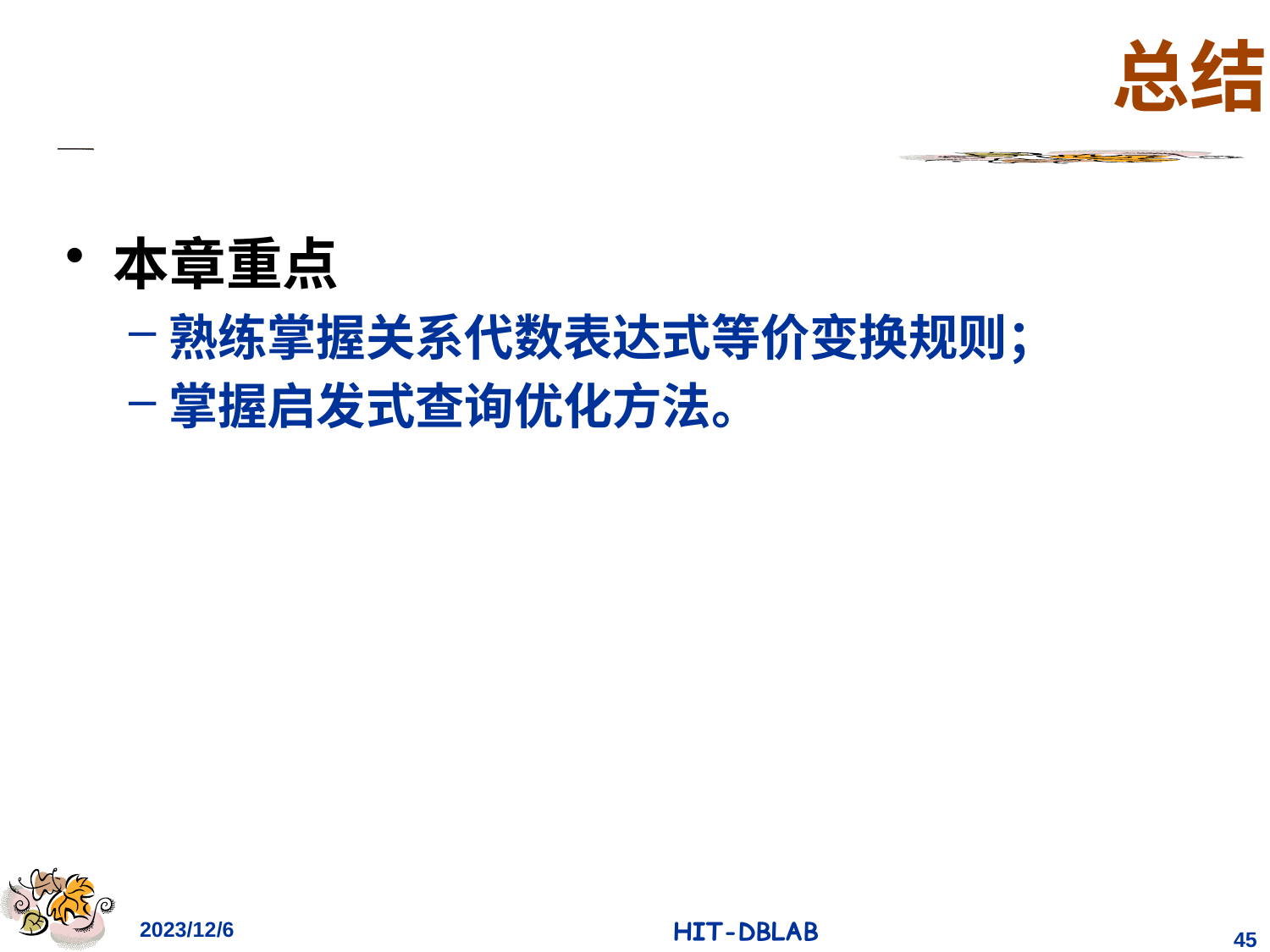

# 总结
本章重点
熟练掌握关系代数表达式等价变换规则；
掌握启发式查询优化方法。

2023/12/6
HIT-DBLAB
45